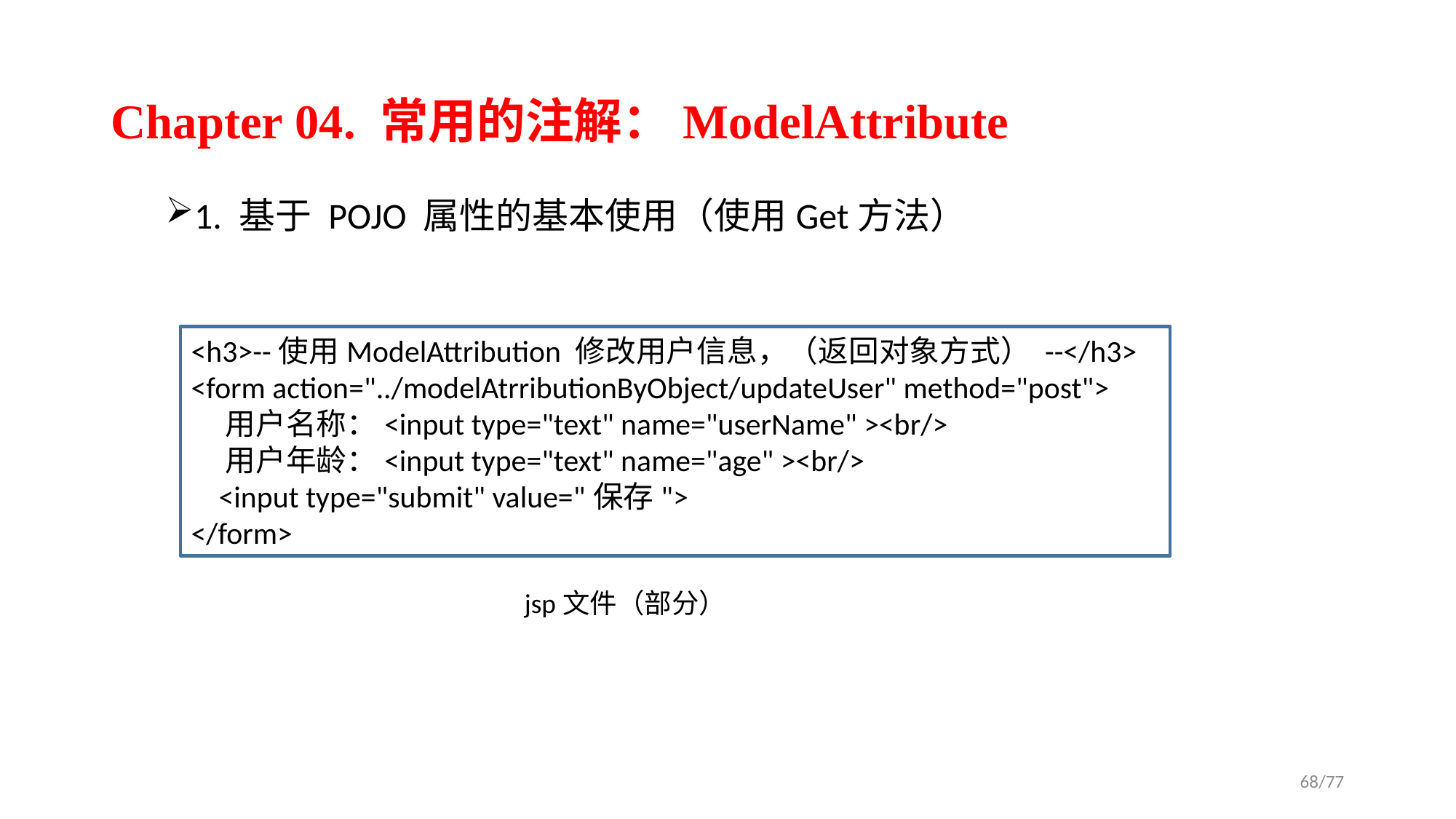

# Chapter 04. 常用的注解：ModelAttribute
1. 基于 POJO 属性的基本使用（使用Get方法）
<h3>--使用ModelAttribution 修改用户信息，（返回对象方式） --</h3><form action="../modelAtrributionByObject/updateUser" method="post">        用户名称：<input type="text" name="userName" ><br/>        用户年龄：<input type="text" name="age" ><br/>        <input type="submit" value="保存"></form>
jsp文件（部分）
68